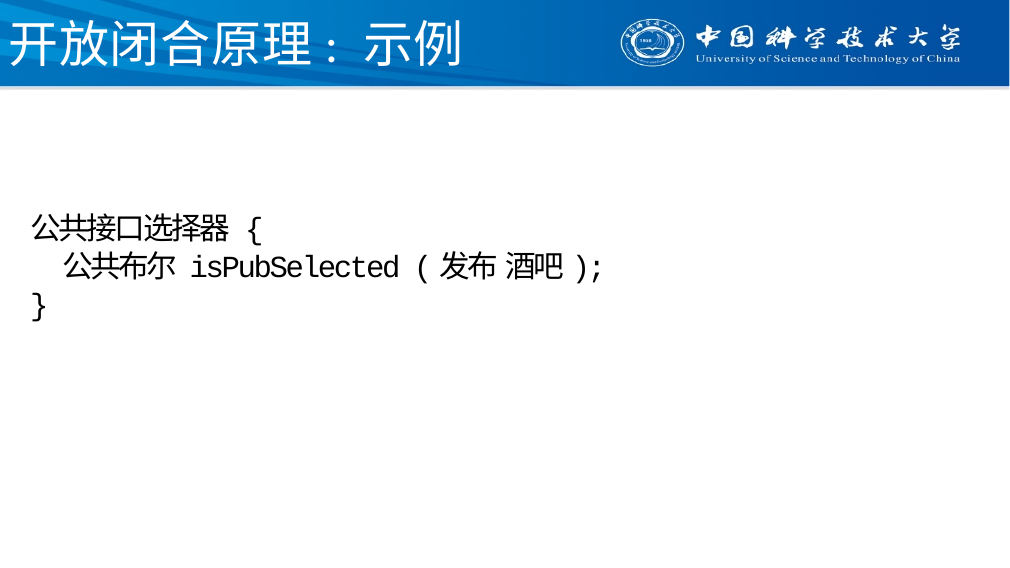

# 开放闭合原理: 示例
公共接口选择器 {
公共布尔 isPubSelected (发布 酒吧);
}